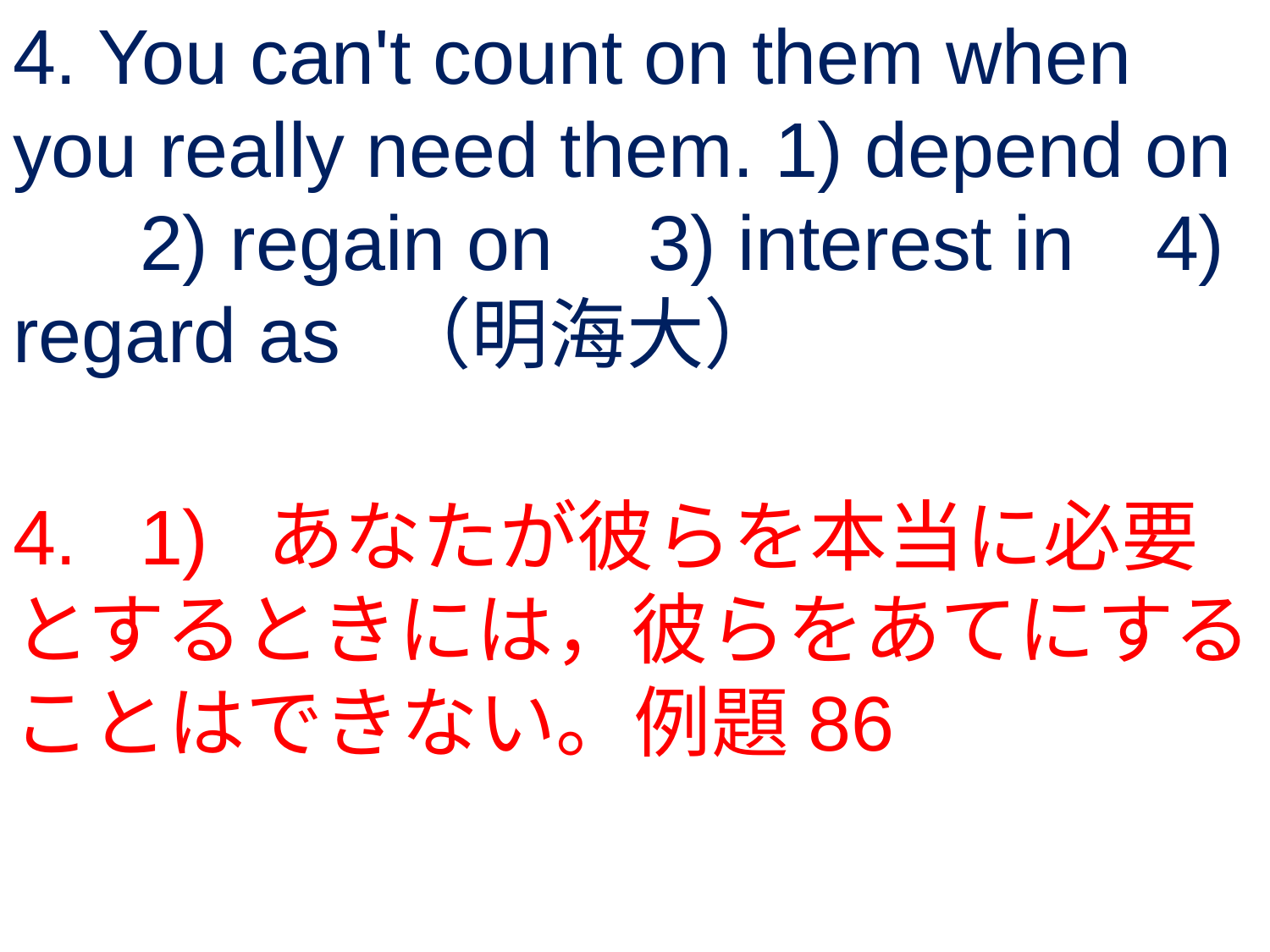

# 4. You can't count on them when you really need them.	1) depend on	2) regain on	3) interest in	4) regard as	（明海大）
4.	1) 	あなたが彼らを本当に必要とするときには，彼らをあてにすることはできない。例題86